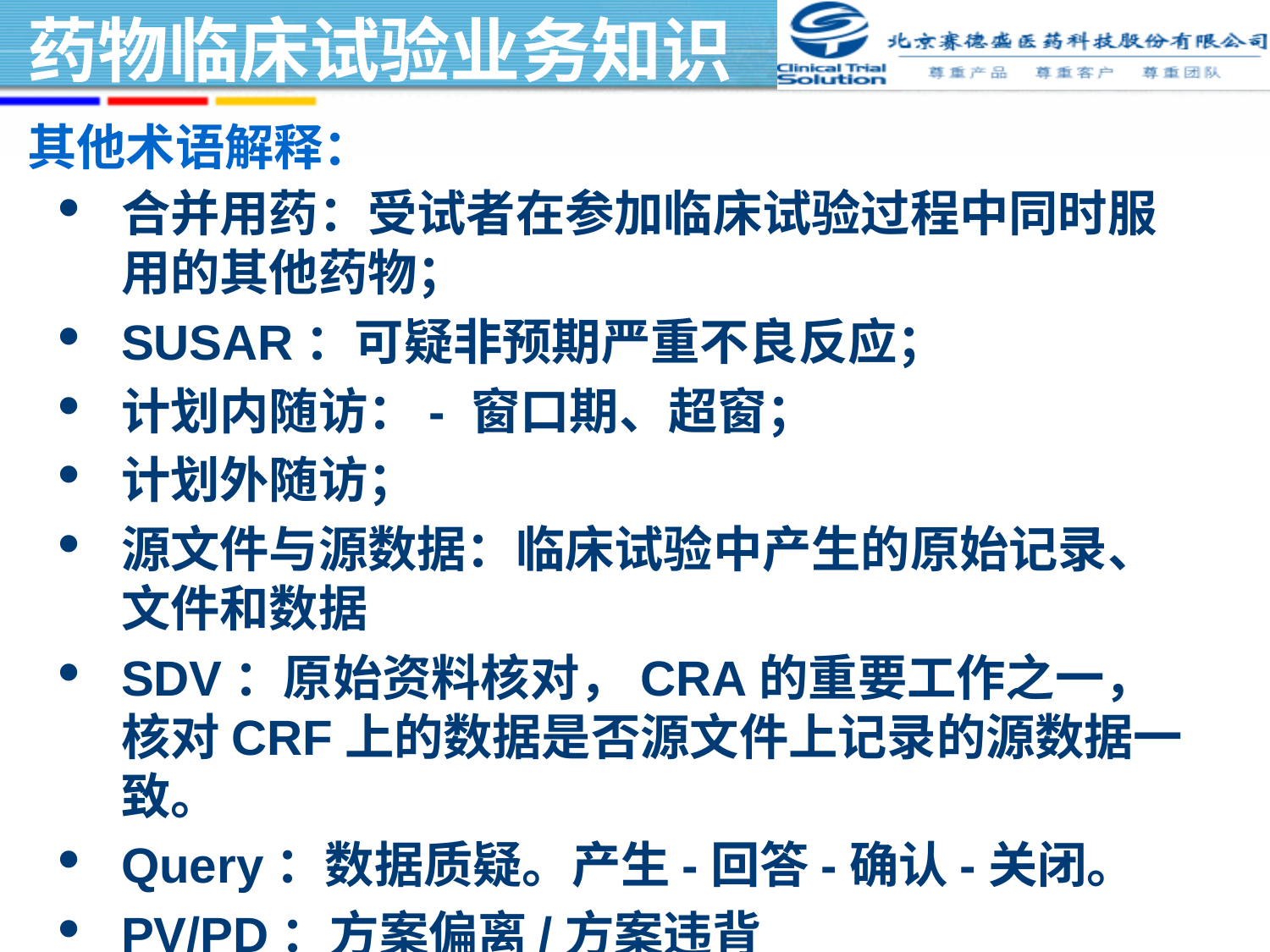

其他术语解释：
合并用药：受试者在参加临床试验过程中同时服用的其他药物；
SUSAR：可疑非预期严重不良反应；
计划内随访：- 窗口期、超窗；
计划外随访；
源文件与源数据：临床试验中产生的原始记录、文件和数据
SDV：原始资料核对，CRA的重要工作之一，核对CRF上的数据是否源文件上记录的源数据一致。
Query：数据质疑。产生-回答-确认-关闭。
PV/PD：方案偏离/方案违背